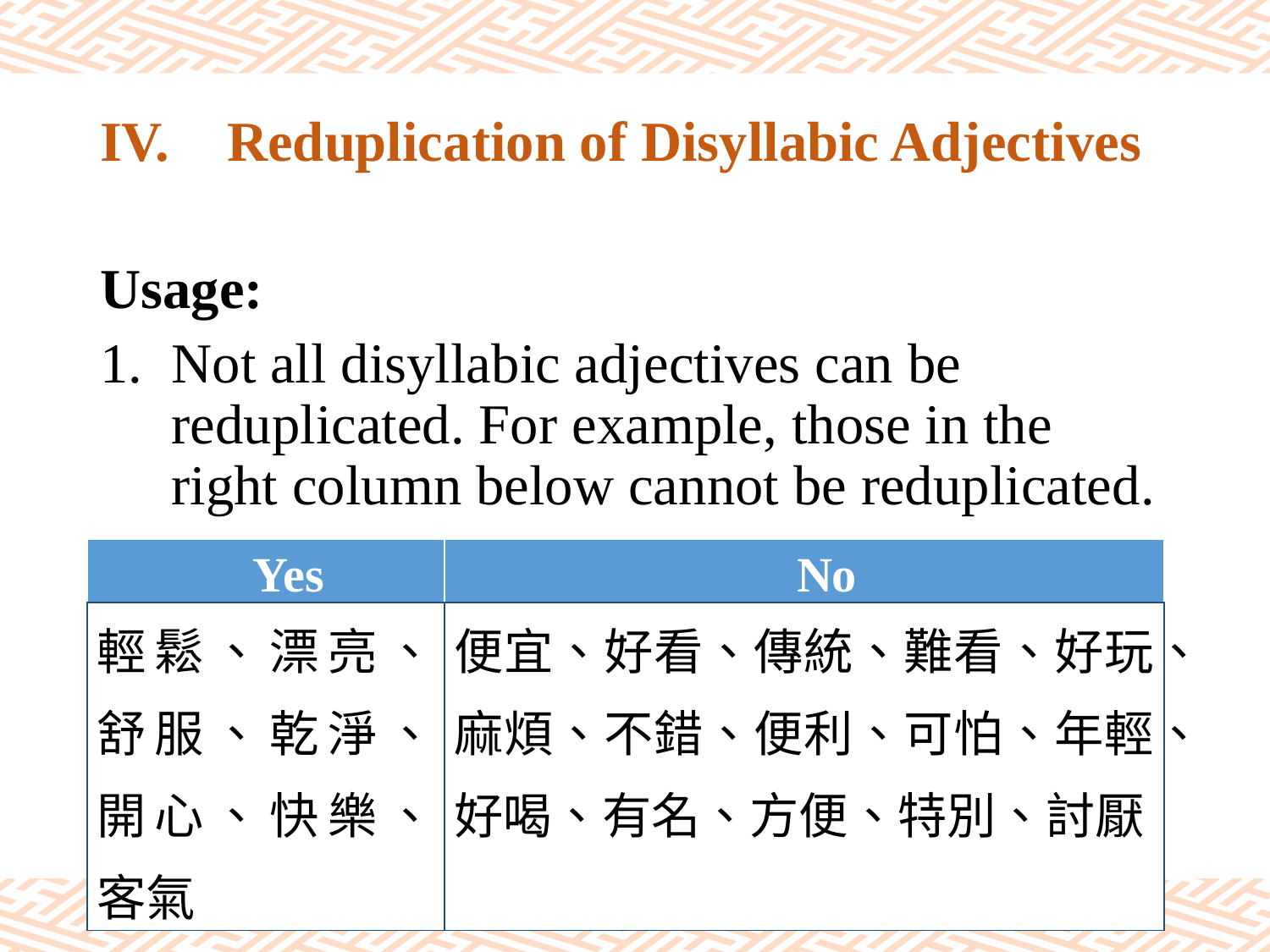

# IV.	Reduplication of Disyllabic Adjectives
Usage:
Not all disyllabic adjectives can be reduplicated. For example, those in the right column below cannot be reduplicated.
| Yes | No |
| --- | --- |
| 輕鬆、漂亮、舒服、乾淨、開心、快樂、客氣 | 便宜、好看、傳統、難看、好玩、麻煩、不錯、便利、可怕、年輕、好喝、有名、方便、特別、討厭 |